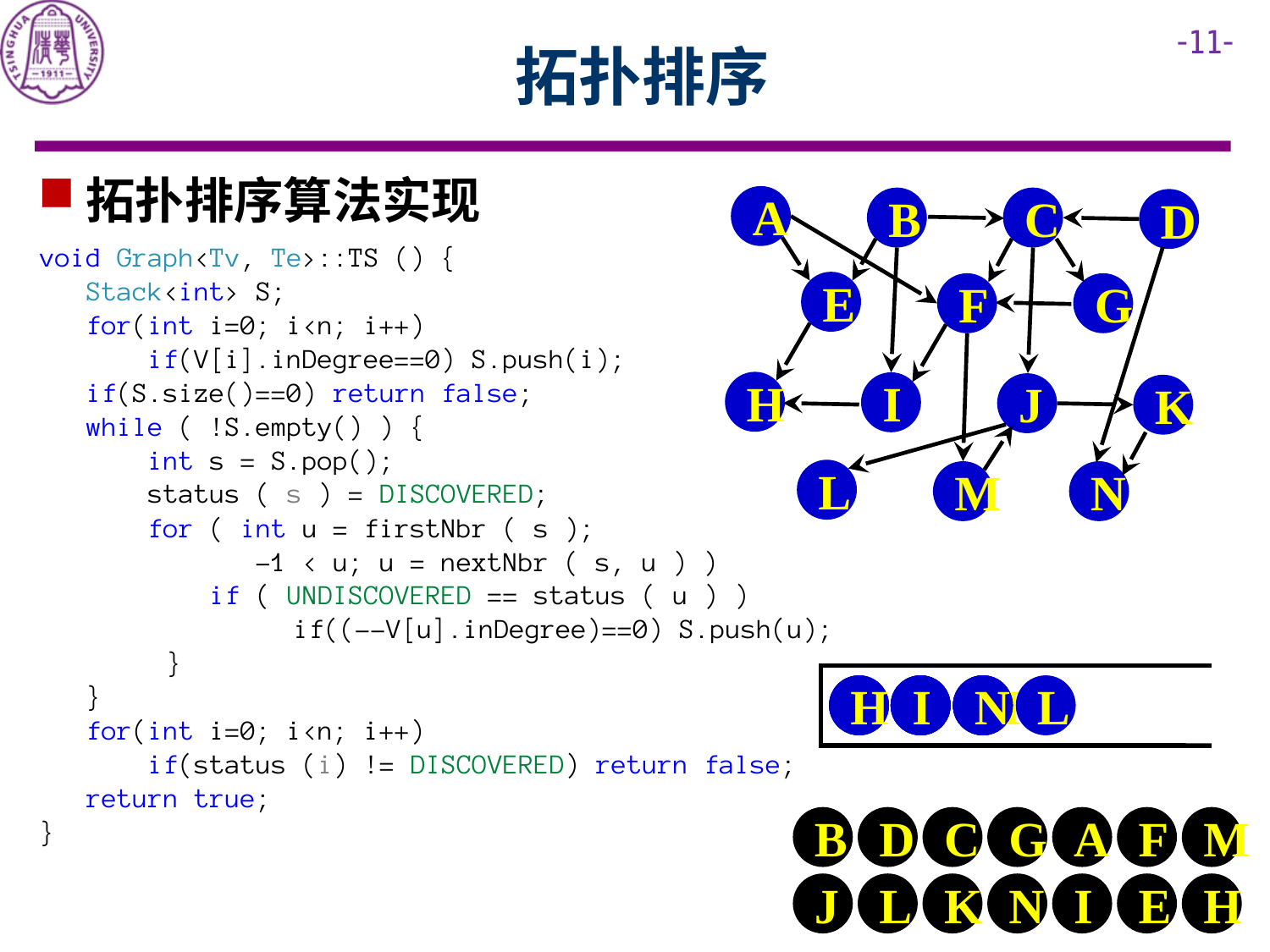

# 拓扑排序
拓扑排序算法实现
A
B
C
D
void Graph<Tv, Te>::TS () {
   Stack<int> S;
   for(int i=0; i<n; i++)
       if(V[i].inDegree==0) S.push(i);
   if(S.size()==0) return false;
   while ( !S.empty() ) {
       int s = S.pop();
       status ( s ) = DISCOVERED;
       for ( int u = firstNbr ( s );
              -1 < u; u = nextNbr ( s, u ) )
           if ( UNDISCOVERED == status ( u ) )
		if((--V[u].inDegree)==0) S.push(u);
	}
   }
   for(int i=0; i<n; i++)
       if(status (i) != DISCOVERED) return false;
   return true;
}
E
F
G
H
I
J
K
M
L
N

A
E
H
D
C
G
F
I
B
M
J
K
N
L
B
D
C
G
A
F
M
J
L
K
N
I
E
H